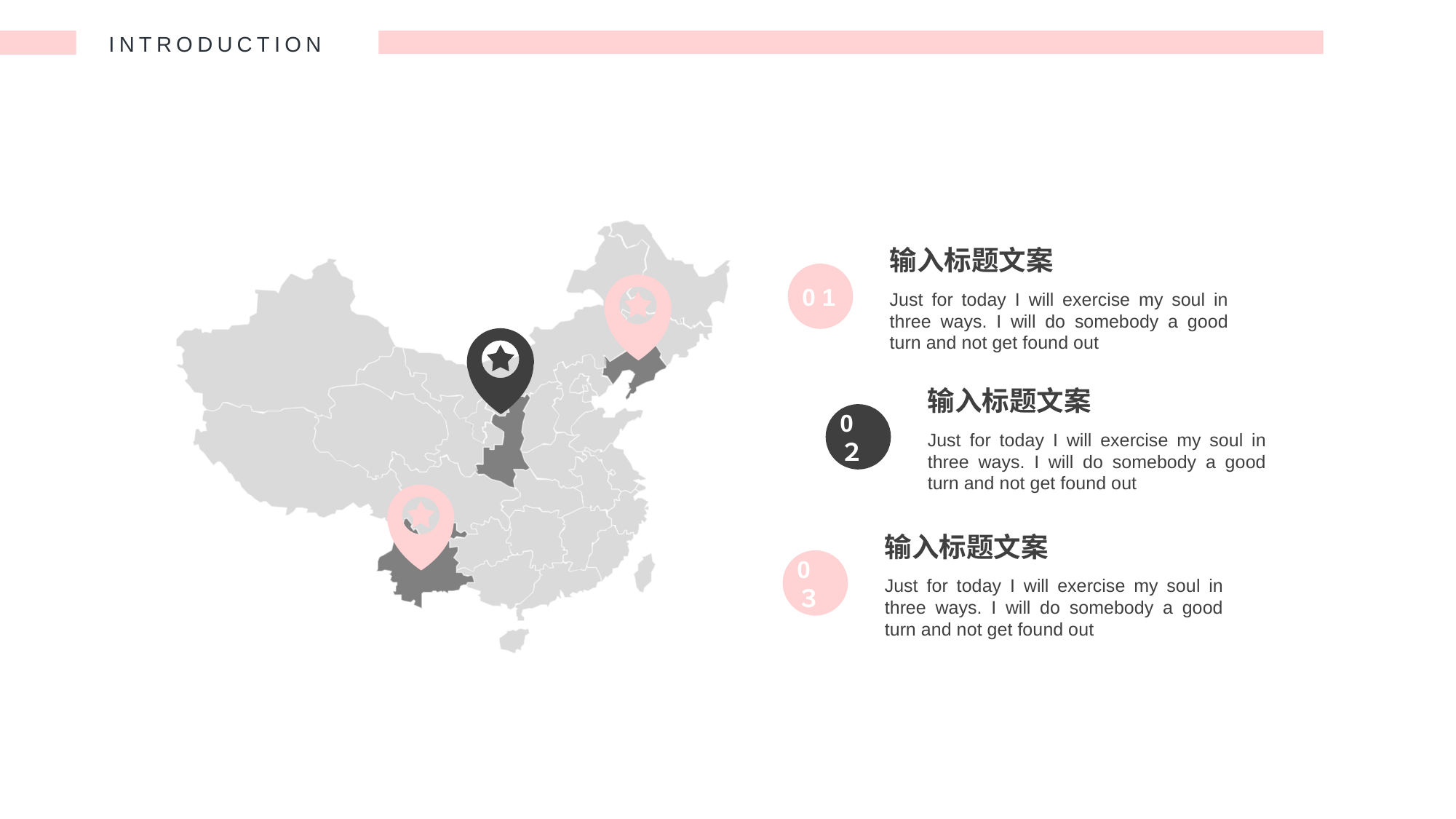

INTRODUCTION

输入标题文案

0 1
Just for today I will exercise my soul in three ways. I will do somebody a good turn and not get found out

输入标题文案

0２
Just for today I will exercise my soul in three ways. I will do somebody a good turn and not get found out

输入标题文案

0３
Just for today I will exercise my soul in three ways. I will do somebody a good turn and not get found out
延时符